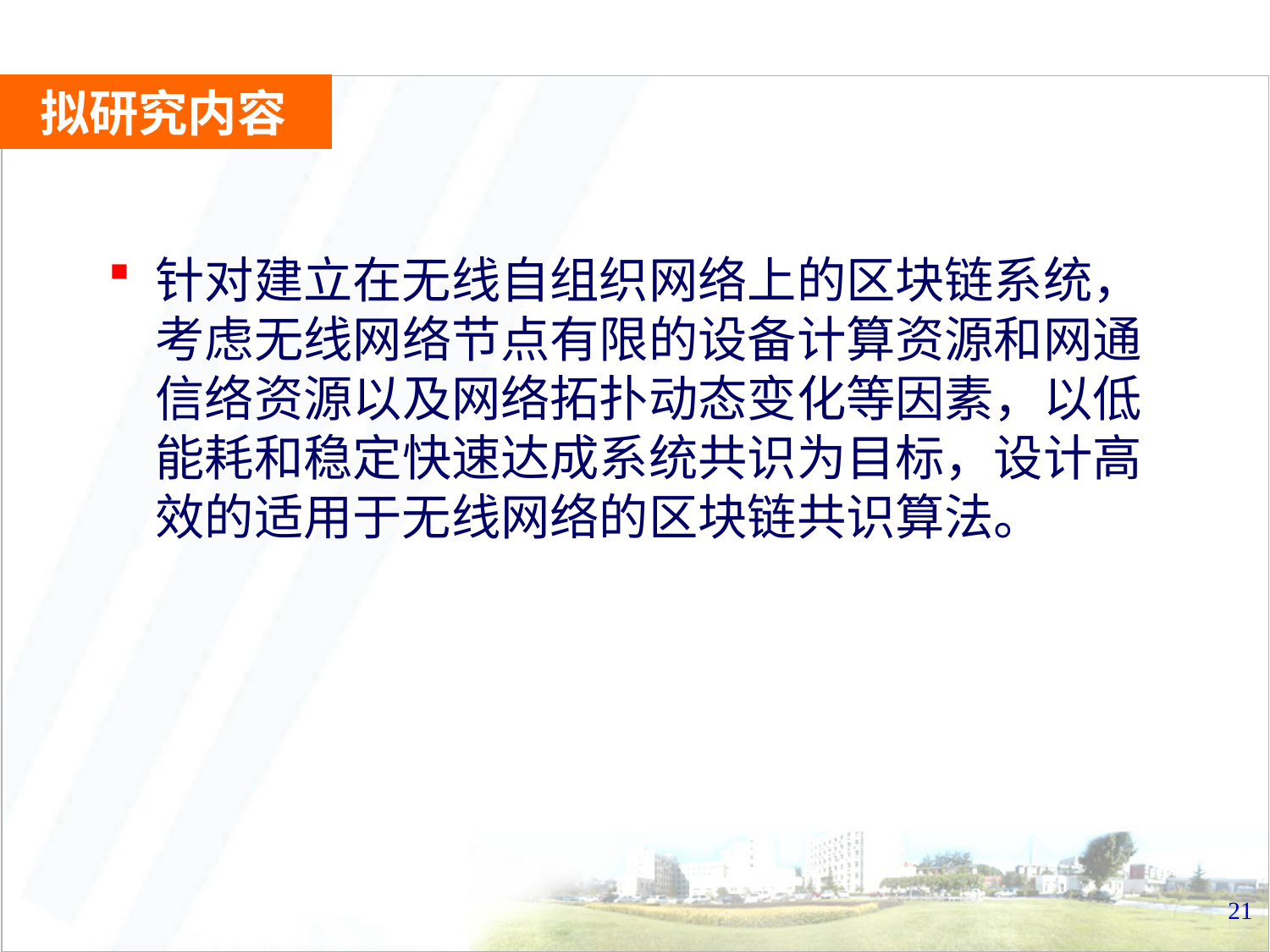

# 拟研究内容
针对建立在无线自组织网络上的区块链系统，考虑无线网络节点有限的设备计算资源和网通信络资源以及网络拓扑动态变化等因素，以低能耗和稳定快速达成系统共识为目标，设计高效的适用于无线网络的区块链共识算法。
21